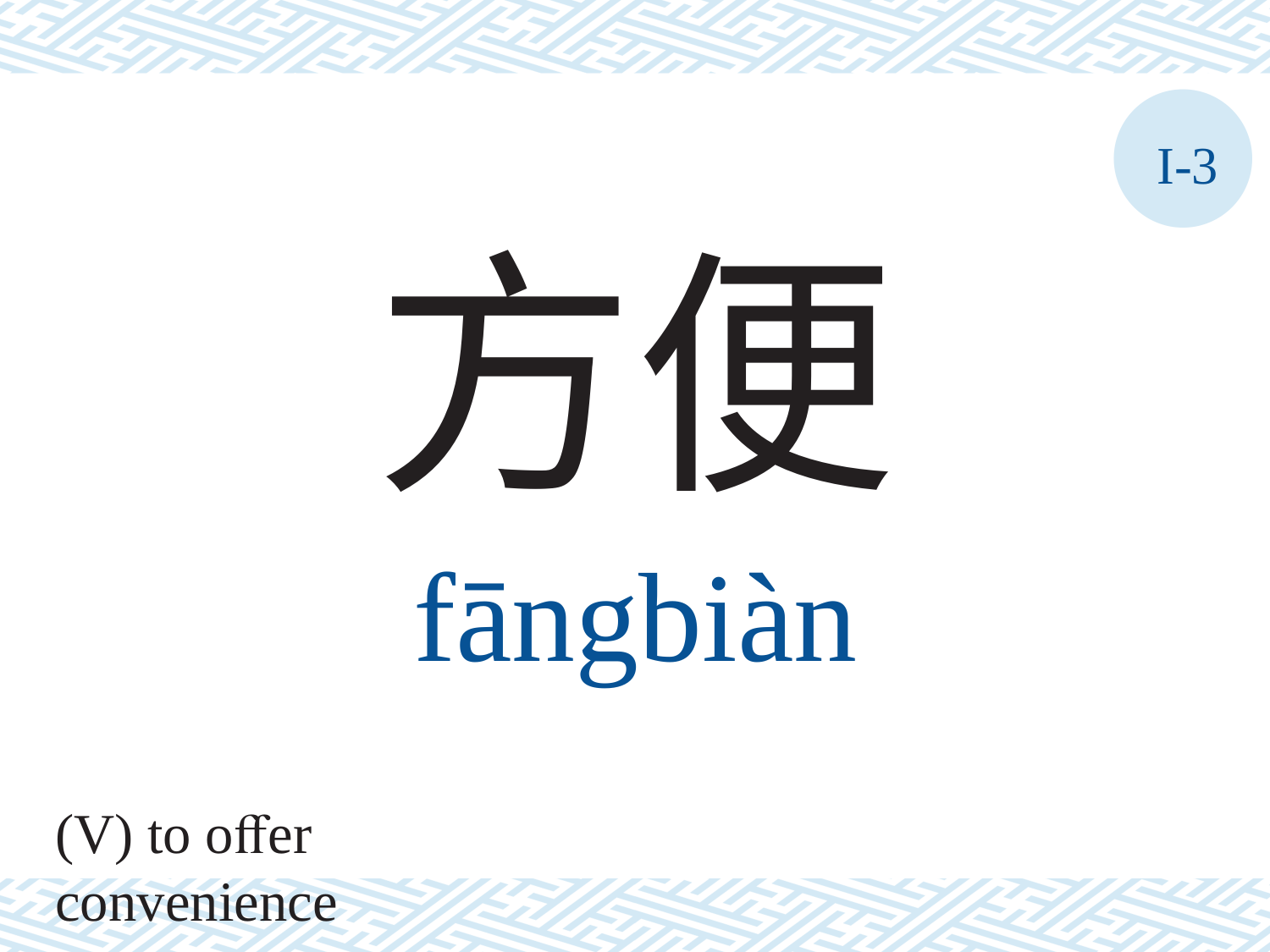

I-3
方便
fāngbiàn
(V) to oﬀer convenience